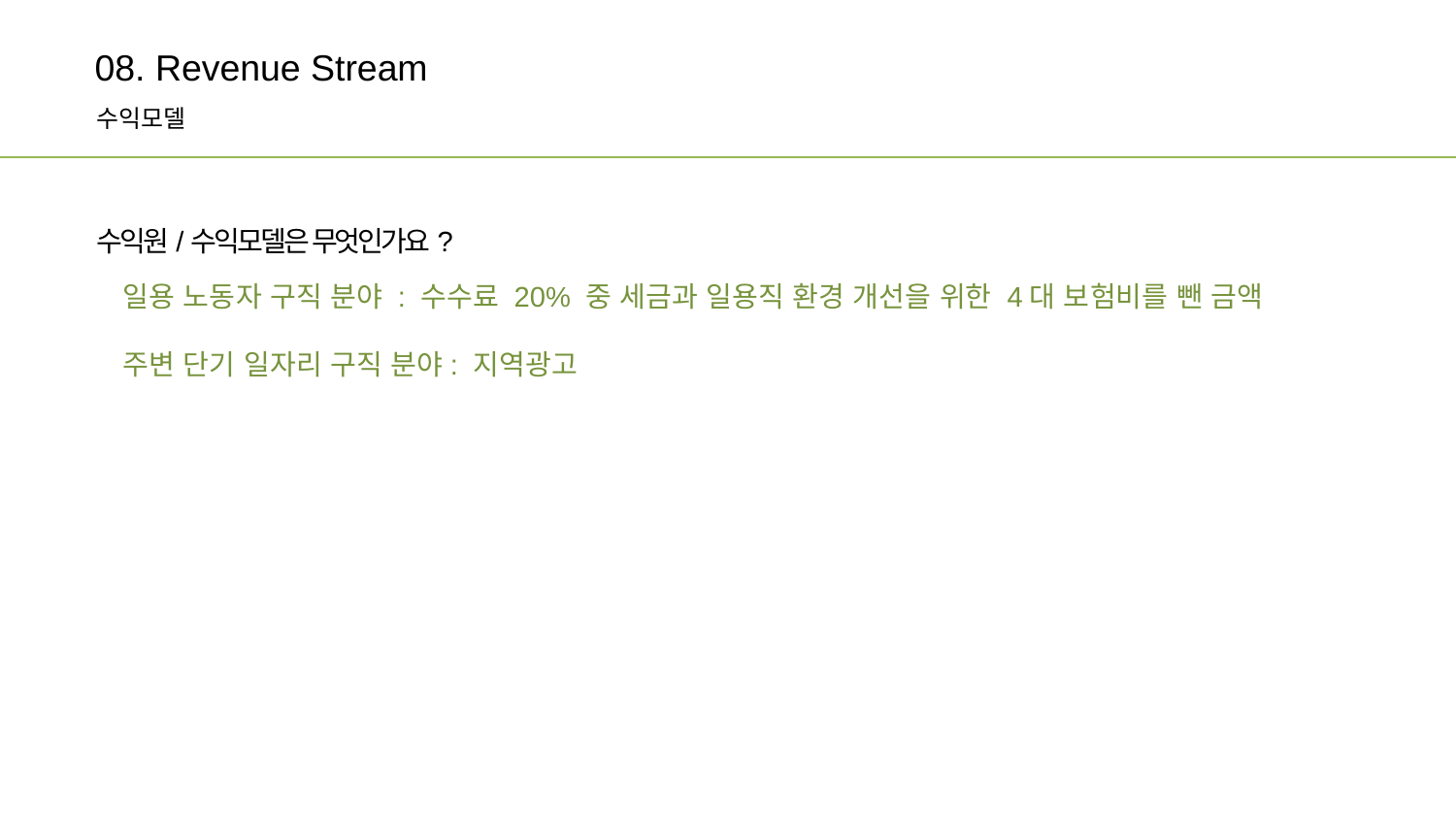

08. Revenue Stream
수익모델
수익원/수익모델은 무엇인가요?
일용 노동자 구직 분야 : 수수료 20% 중 세금과 일용직 환경 개선을 위한 4대 보험비를 뺀 금액

주변 단기 일자리 구직 분야: 지역광고